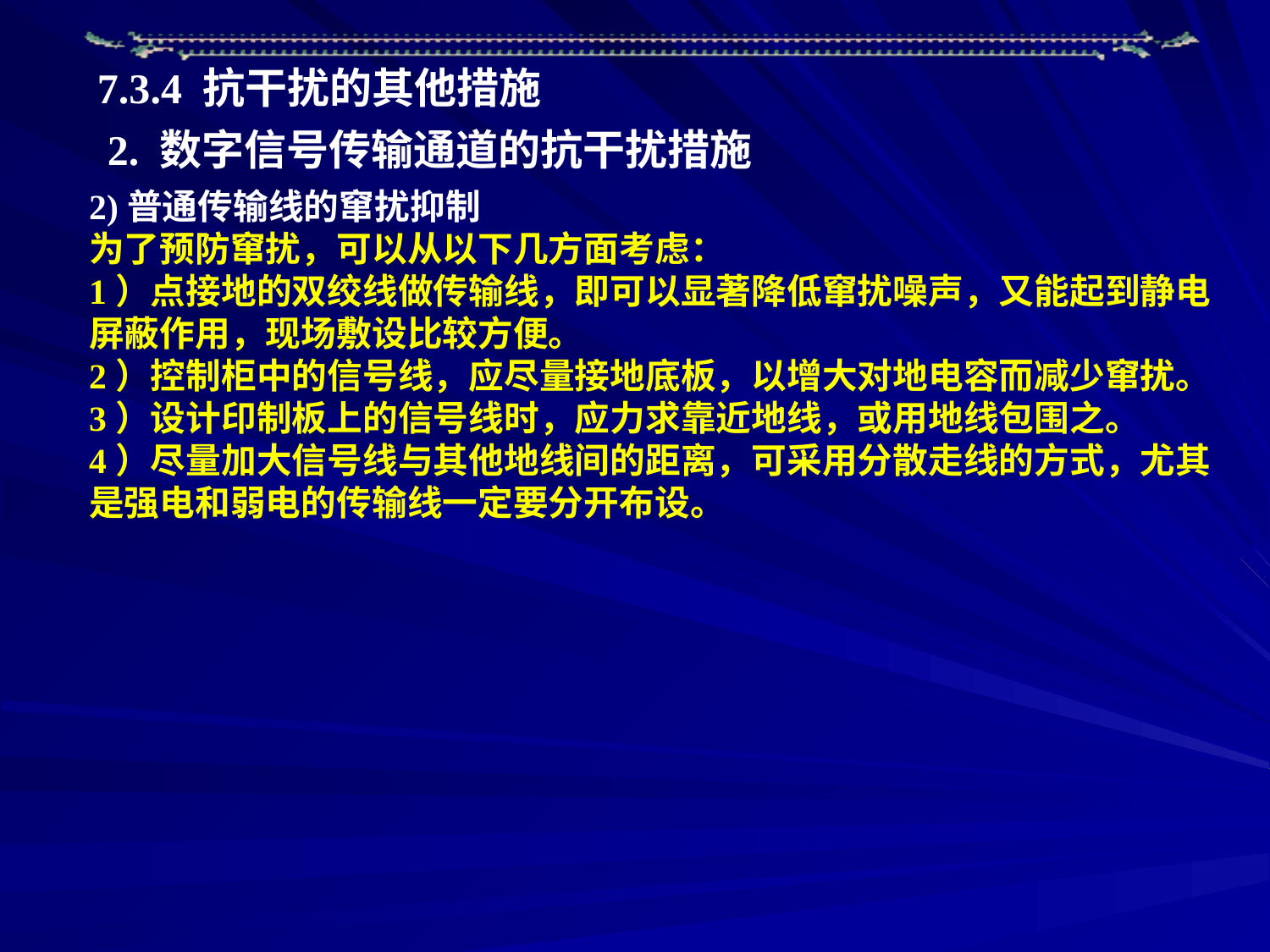

7.3.4 抗干扰的其他措施
2. 数字信号传输通道的抗干扰措施
2)普通传输线的窜扰抑制
为了预防窜扰，可以从以下几方面考虑：
1）点接地的双绞线做传输线，即可以显著降低窜扰噪声，又能起到静电屏蔽作用，现场敷设比较方便。
2）控制柜中的信号线，应尽量接地底板，以增大对地电容而减少窜扰。
3）设计印制板上的信号线时，应力求靠近地线，或用地线包围之。
4）尽量加大信号线与其他地线间的距离，可采用分散走线的方式，尤其是强电和弱电的传输线一定要分开布设。